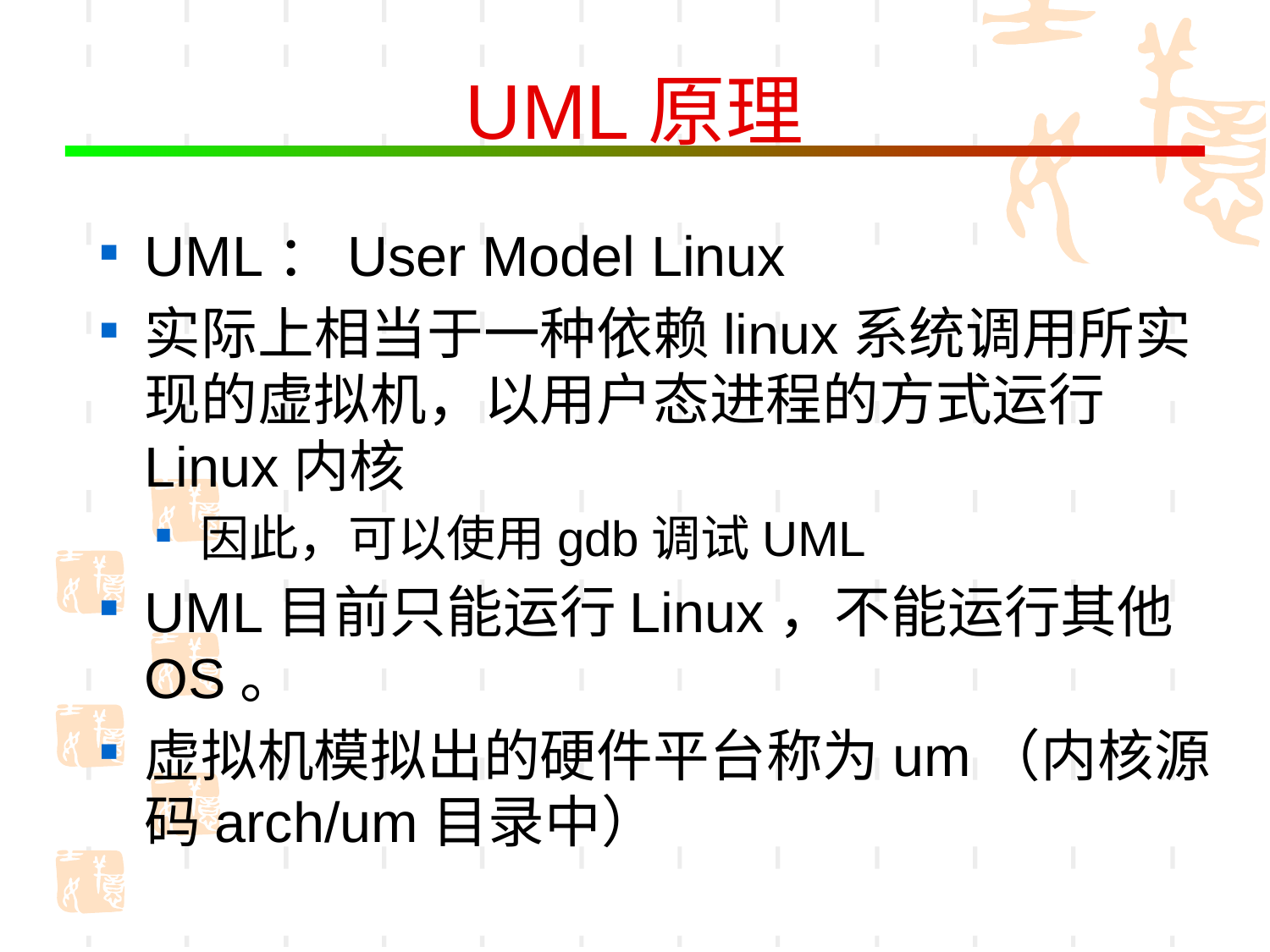

# UML原理
UML：User Model Linux
实际上相当于一种依赖linux系统调用所实现的虚拟机，以用户态进程的方式运行Linux内核
因此，可以使用gdb调试UML
UML目前只能运行Linux，不能运行其他OS。
虚拟机模拟出的硬件平台称为um（内核源码arch/um目录中）